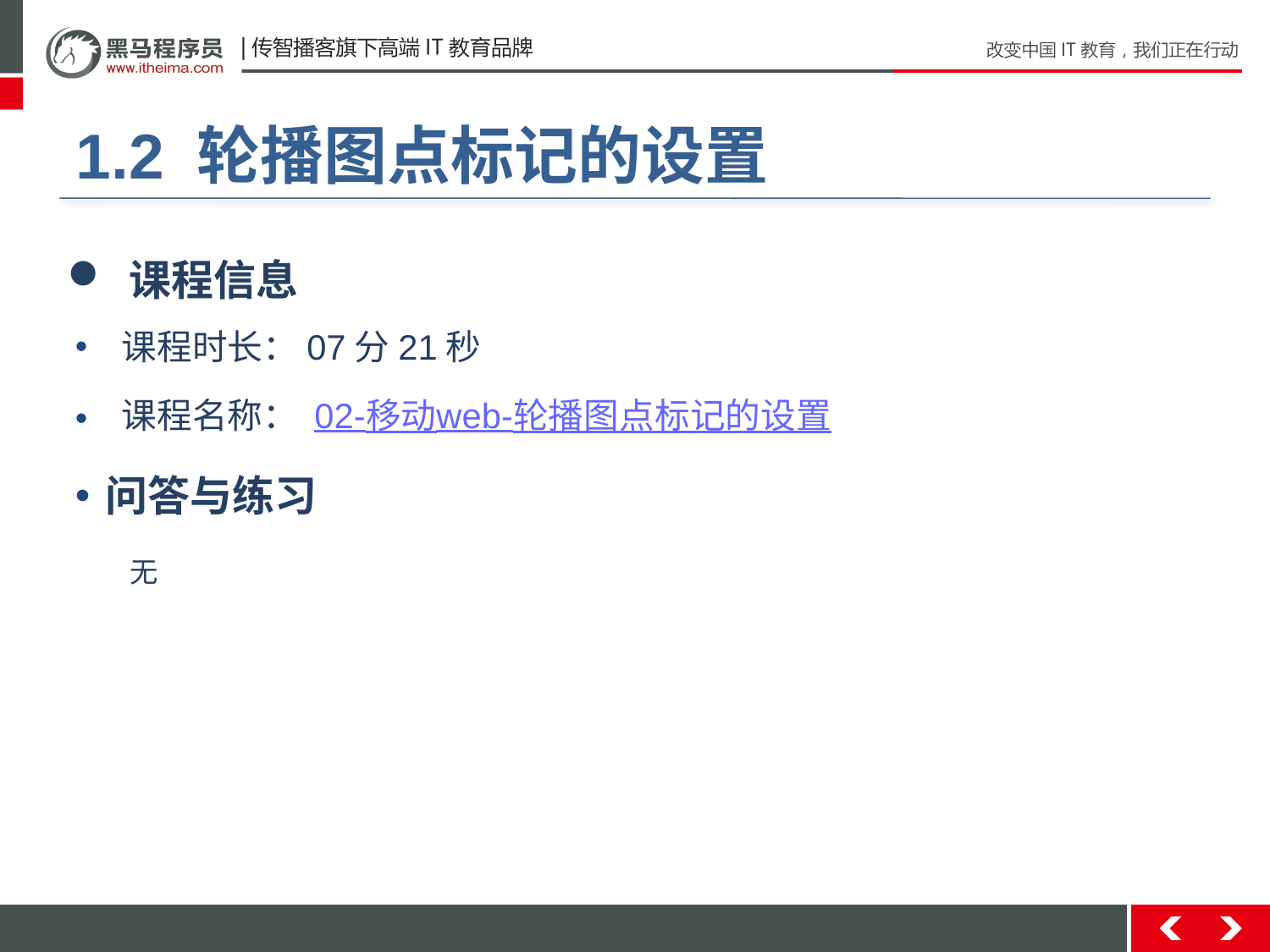

#
1.2 轮播图点标记的设置
 课程信息
 课程时长：07分21秒
 课程名称： 02-移动web-轮播图点标记的设置
问答与练习
无